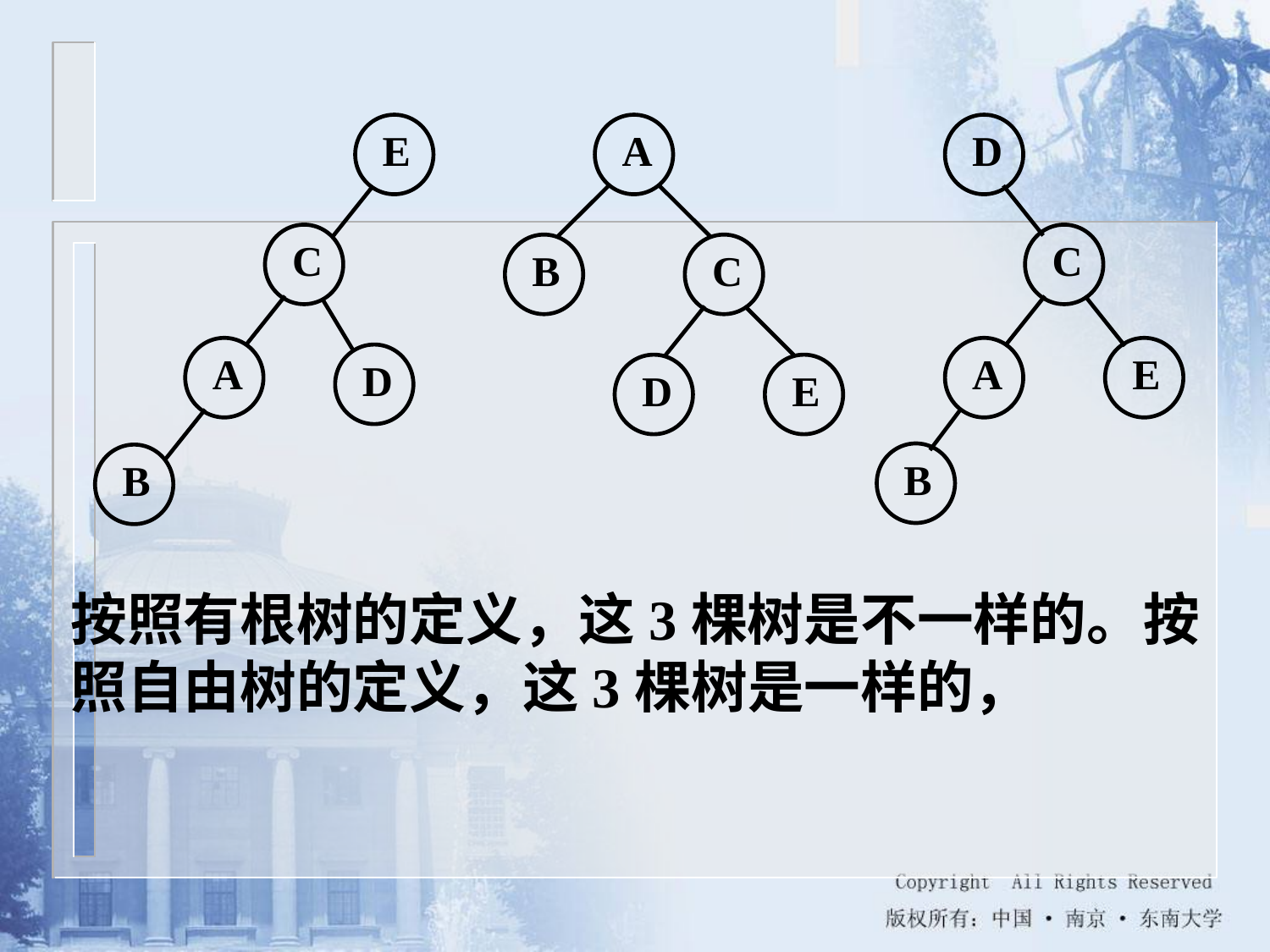

E

C

A
D

B
A

B
C

D
E
D

C

A
E

B
按照有根树的定义，这3棵树是不一样的。按照自由树的定义，这3棵树是一样的，